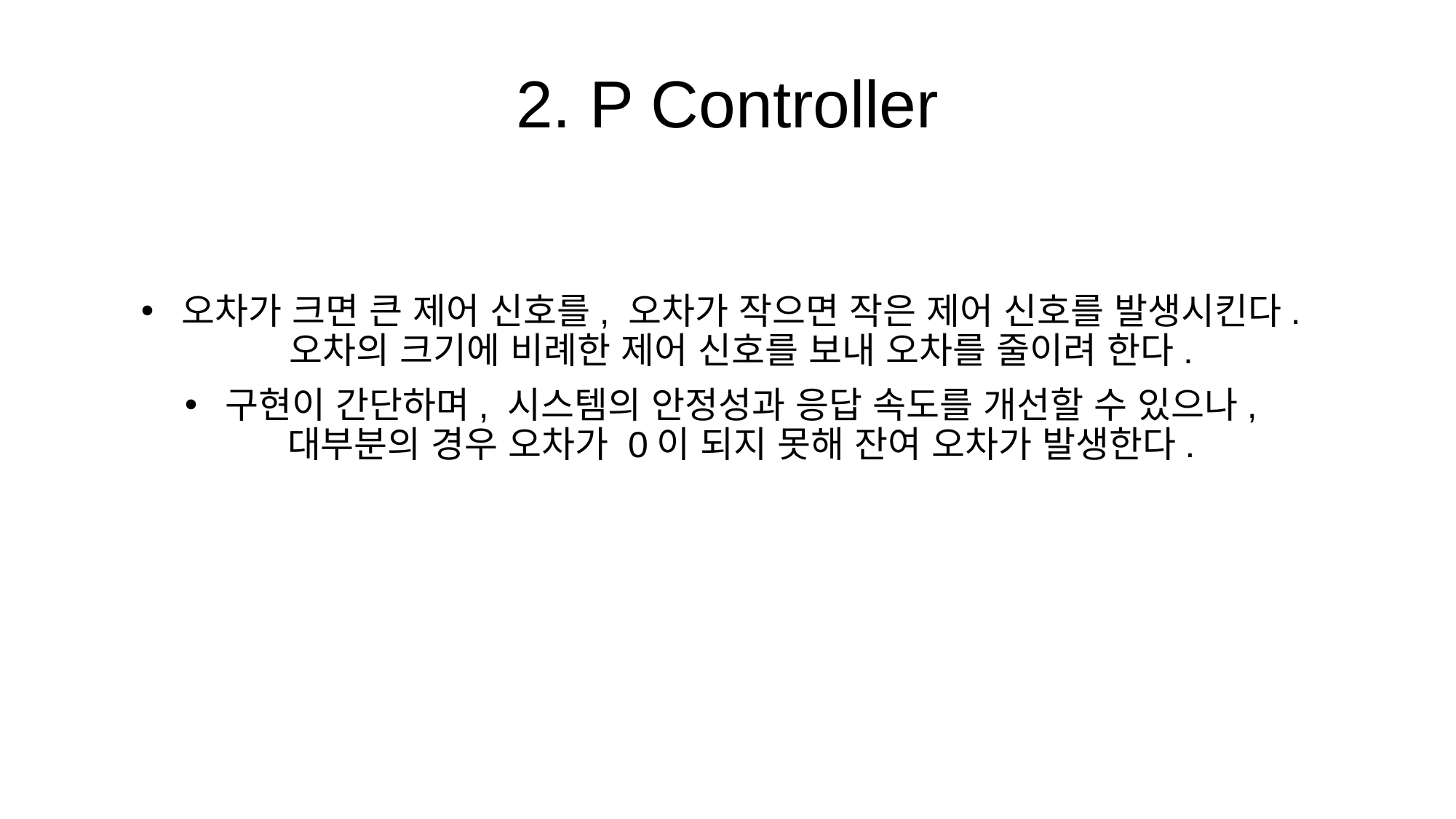

# 2. P Controller
오차가 크면 큰 제어 신호를, 오차가 작으면 작은 제어 신호를 발생시킨다. 오차의 크기에 비례한 제어 신호를 보내 오차를 줄이려 한다.
구현이 간단하며, 시스템의 안정성과 응답 속도를 개선할 수 있으나, 대부분의 경우 오차가 0이 되지 못해 잔여 오차가 발생한다.